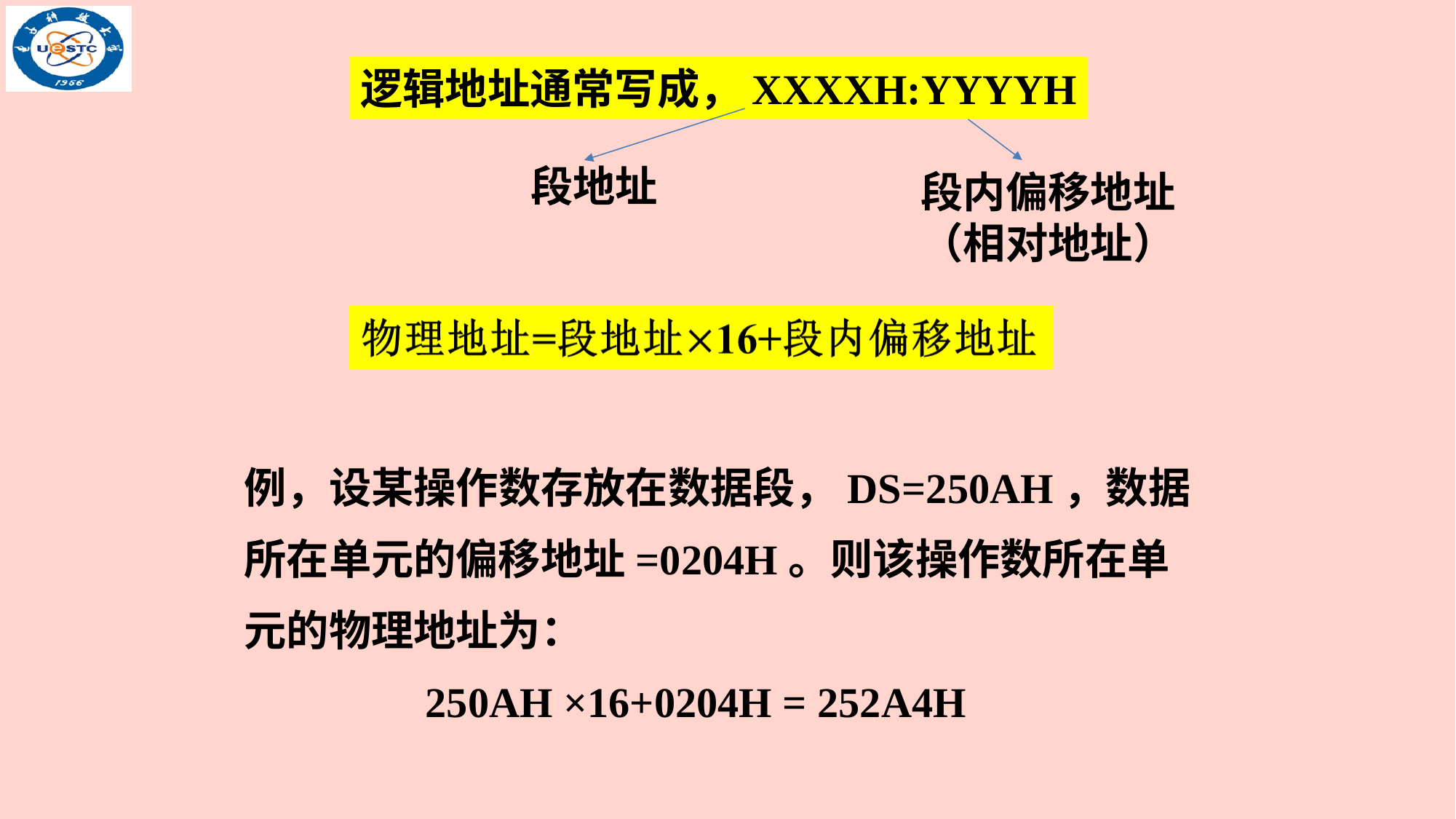

逻辑地址通常写成，XXXXH:YYYYH
段地址
段内偏移地址
（相对地址）

例，设某操作数存放在数据段，DS=250AH，数据所在单元的偏移地址=0204H。则该操作数所在单元的物理地址为：
            250AH ×16+0204H = 252A4H